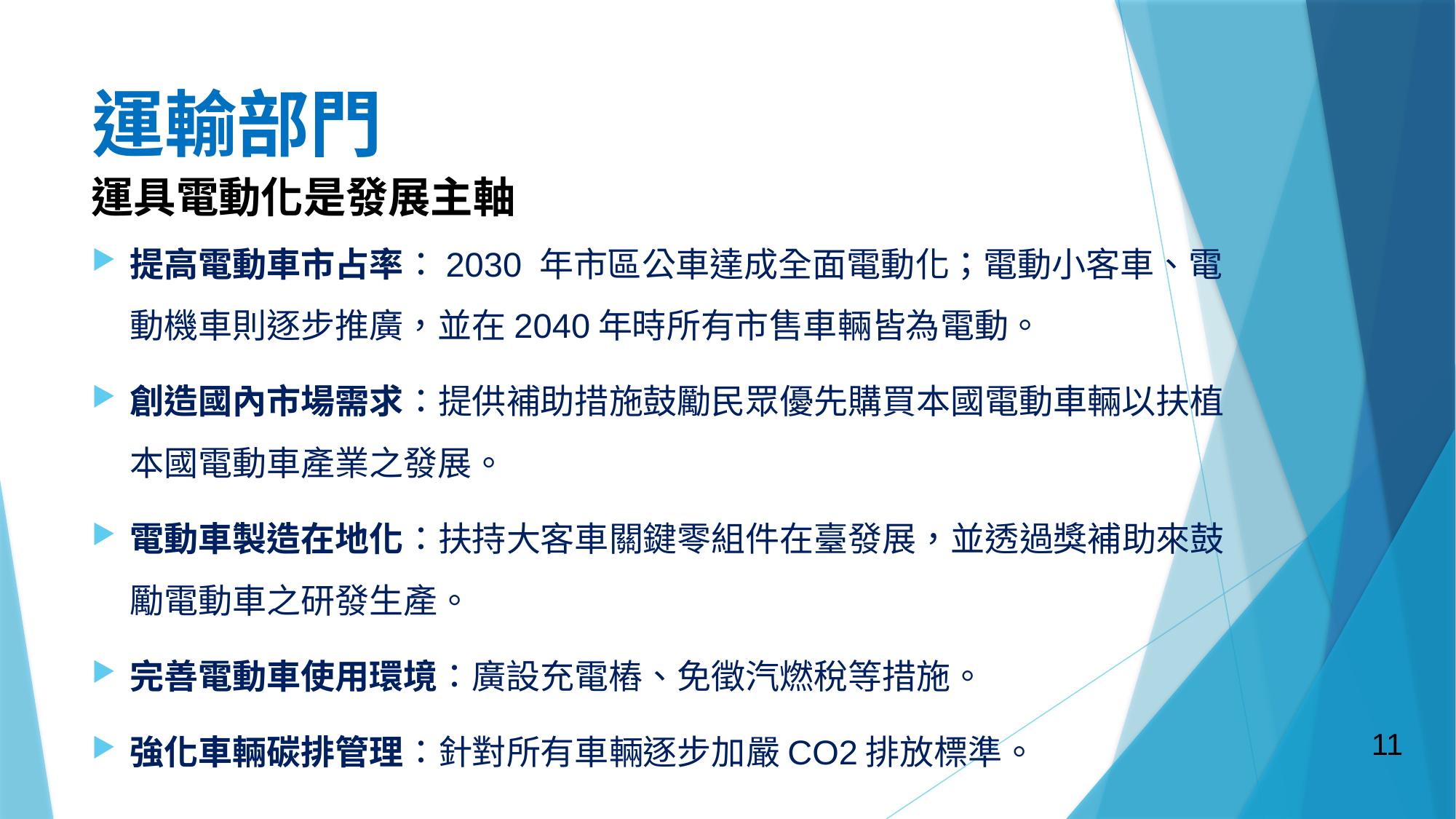

# 運輸部門
運具電動化是發展主軸
提高電動車市占率：2030 年市區公車達成全面電動化；電動小客車、電動機車則逐步推廣，並在2040年時所有市售車輛皆為電動。
創造國內市場需求：提供補助措施鼓勵民眾優先購買本國電動車輛以扶植本國電動車產業之發展。
電動車製造在地化：扶持大客車關鍵零組件在臺發展，並透過獎補助來鼓勵電動車之研發生產。
完善電動車使用環境：廣設充電樁、免徵汽燃稅等措施。
強化車輛碳排管理：針對所有車輛逐步加嚴CO2排放標準。

11